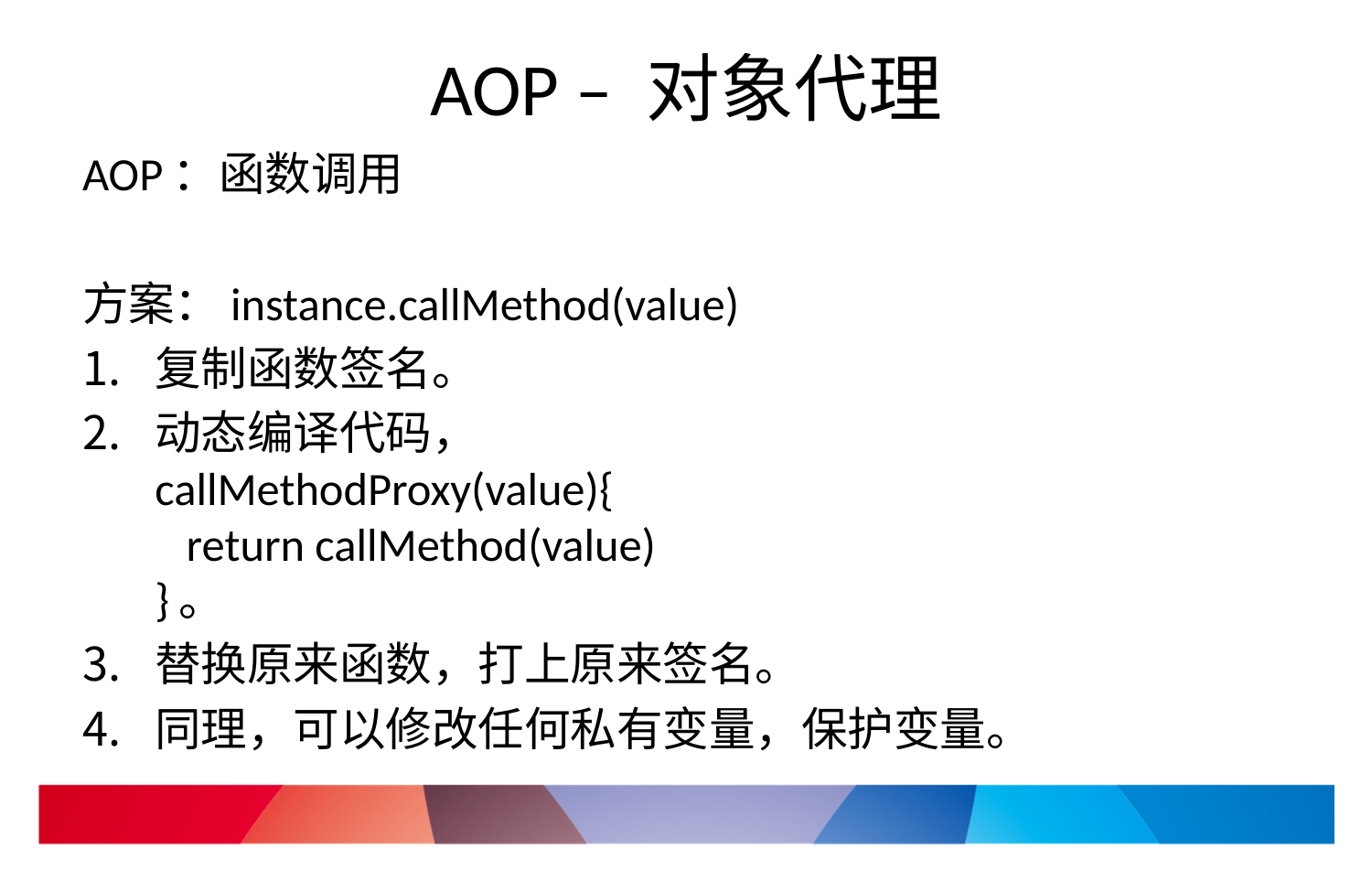

# AOP – 对象代理
AOP：函数调用

方案：instance.callMethod(value)
复制函数签名。
动态编译代码，
callMethodProxy(value){
   return callMethod(value)
}。
替换原来函数，打上原来签名。
同理，可以修改任何私有变量，保护变量。